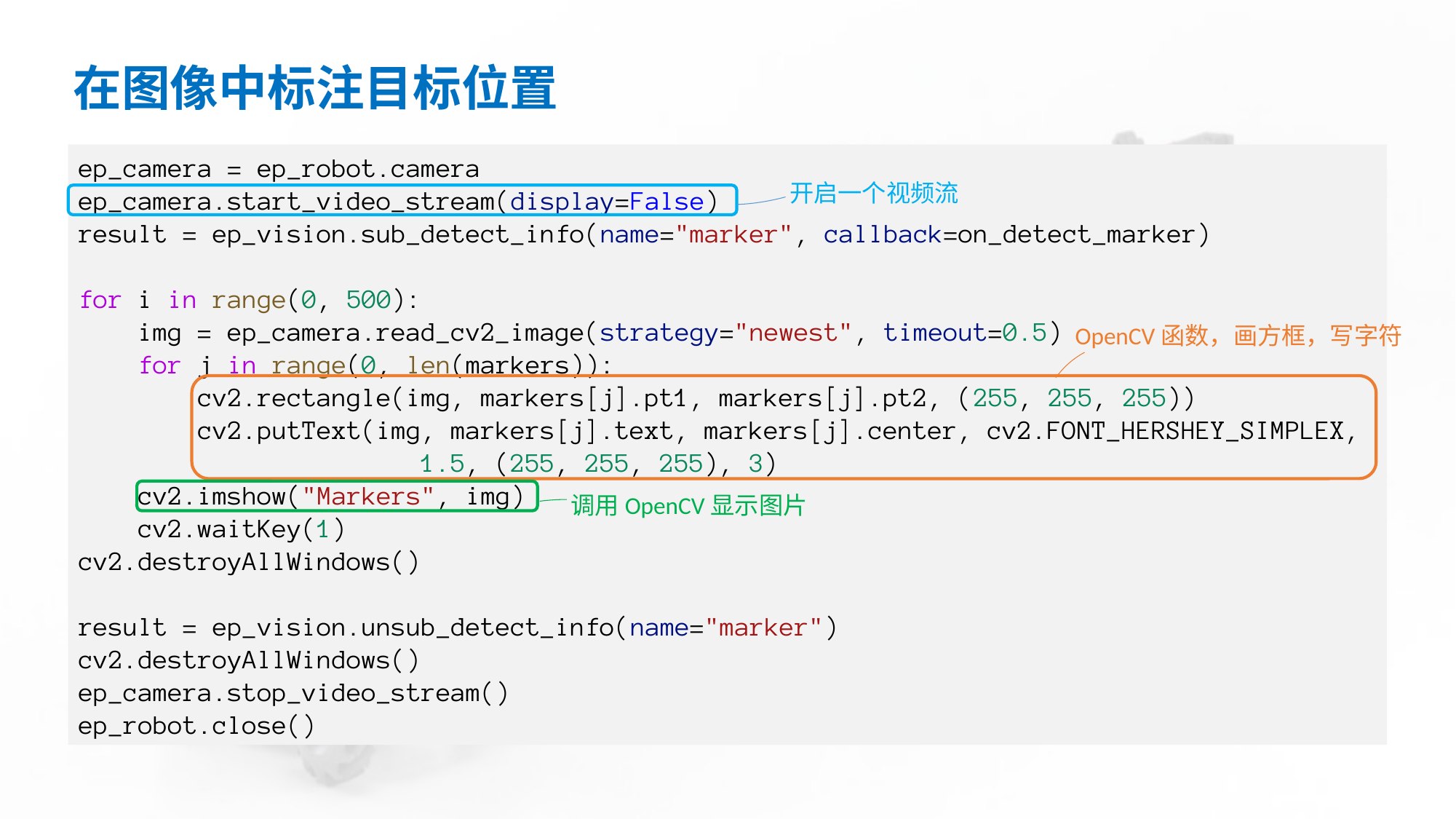

# 在图像中标注目标位置

ep_camera = ep_robot.camera
ep_camera.start_video_stream(display=False)
result = ep_vision.sub_detect_info(name="marker", callback=on_detect_marker)
for i in range(0, 500):
    img = ep_camera.read_cv2_image(strategy="newest", timeout=0.5)
    for j in range(0, len(markers)):
        cv2.rectangle(img, markers[j].pt1, markers[j].pt2, (255, 255, 255))
        cv2.putText(img, markers[j].text, markers[j].center, cv2.FONT_HERSHEY_SIMPLEX,
			 1.5, (255, 255, 255), 3)
    cv2.imshow("Markers", img)
    cv2.waitKey(1)
cv2.destroyAllWindows()
result = ep_vision.unsub_detect_info(name="marker")
cv2.destroyAllWindows()
ep_camera.stop_video_stream()
ep_robot.close()
开启一个视频流

OpenCV函数，画方框，写字符

调用OpenCV显示图片